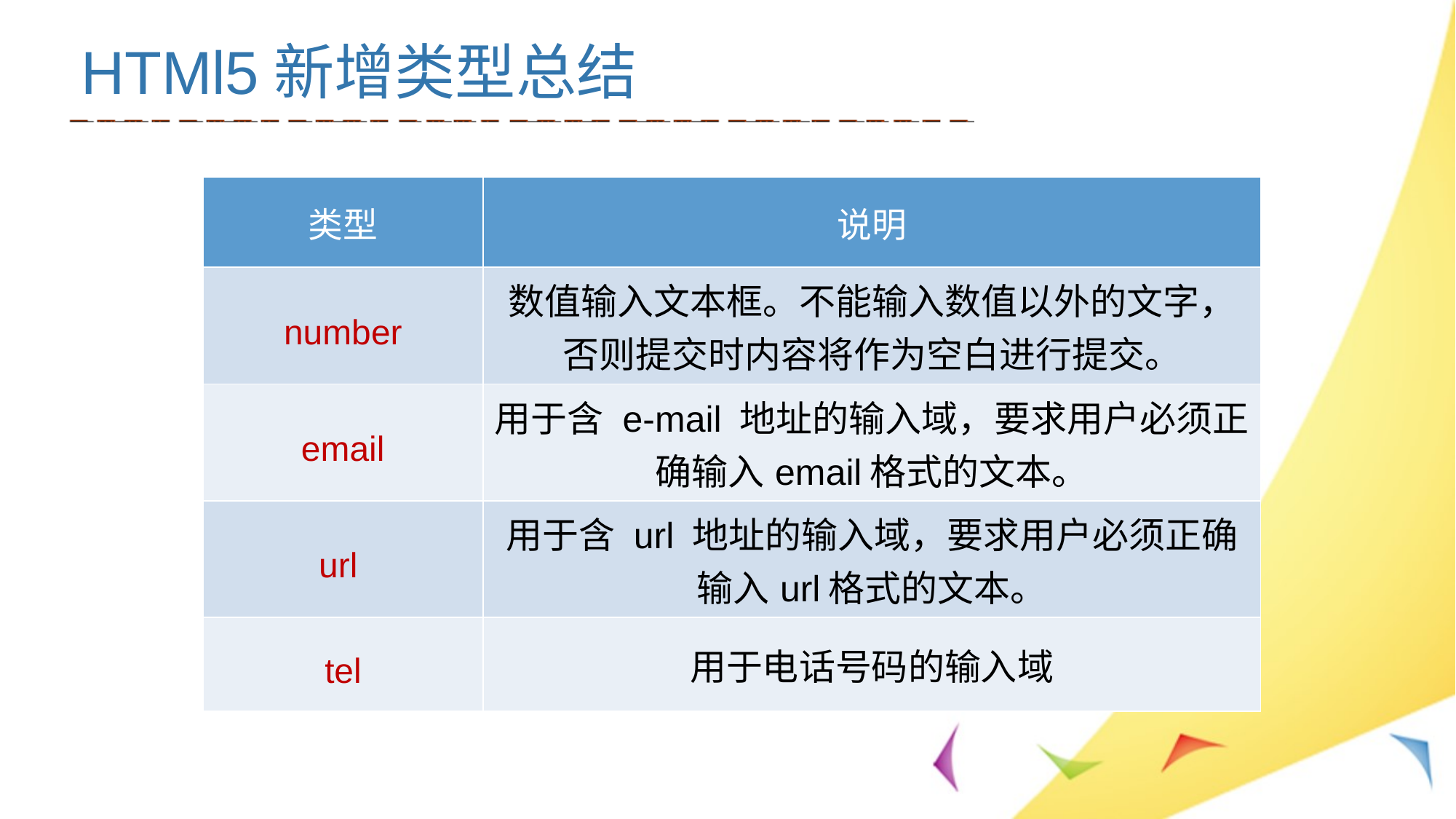

HTMl5新增类型总结
| 类型 | 说明 |
| --- | --- |
| number | 数值输入文本框。不能输入数值以外的文字，否则提交时内容将作为空白进行提交。 |
| email | 用于含 e-mail 地址的输入域，要求用户必须正确输入email格式的文本。 |
| url | 用于含 url 地址的输入域，要求用户必须正确输入url格式的文本。 |
| tel | 用于电话号码的输入域 |